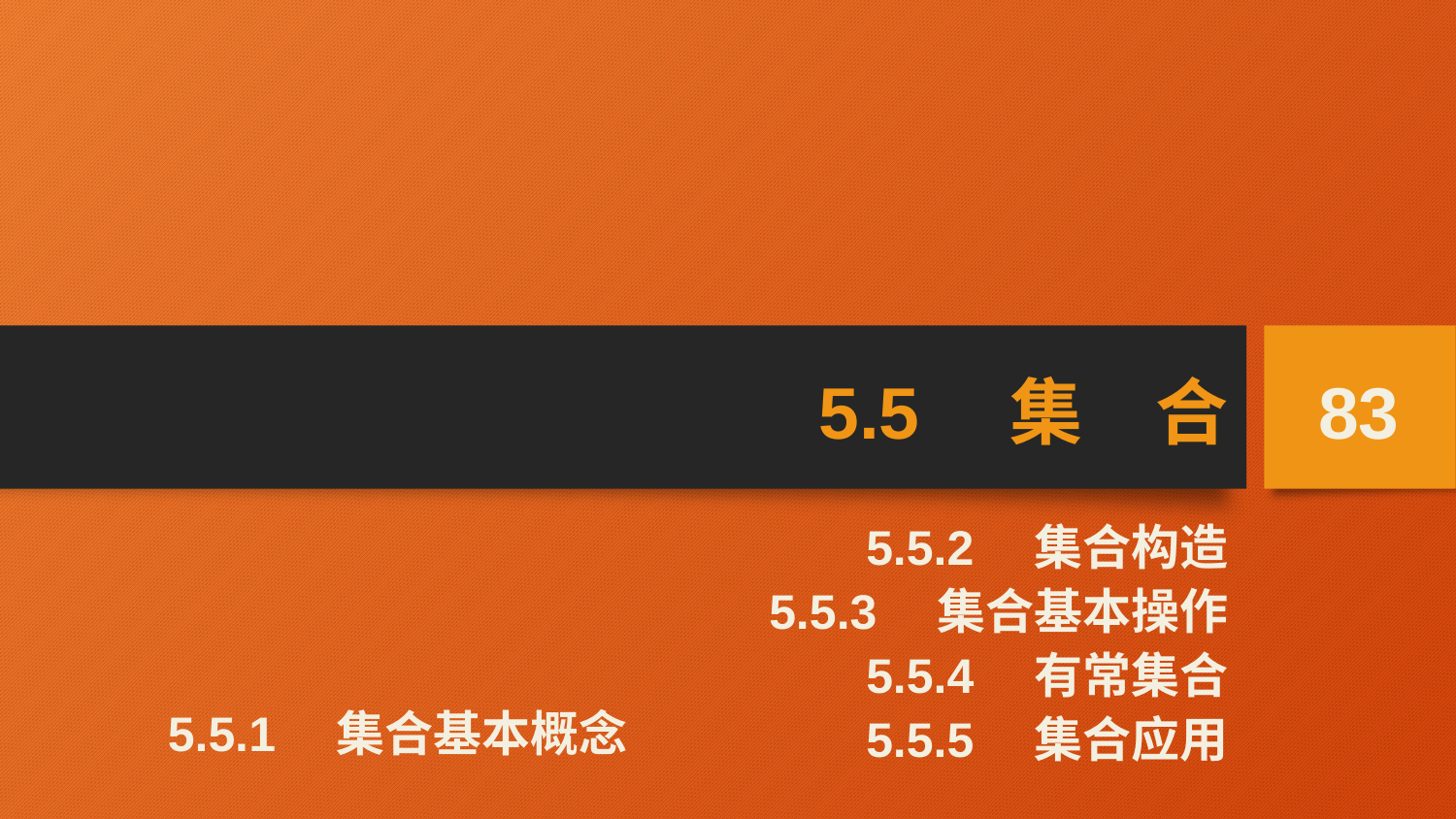

# 5.5　集　合
83

5.5.1　集合基本概念
5.5.2　集合构造
5.5.3　集合基本操作
5.5.4　有常集合
5.5.5　集合应用